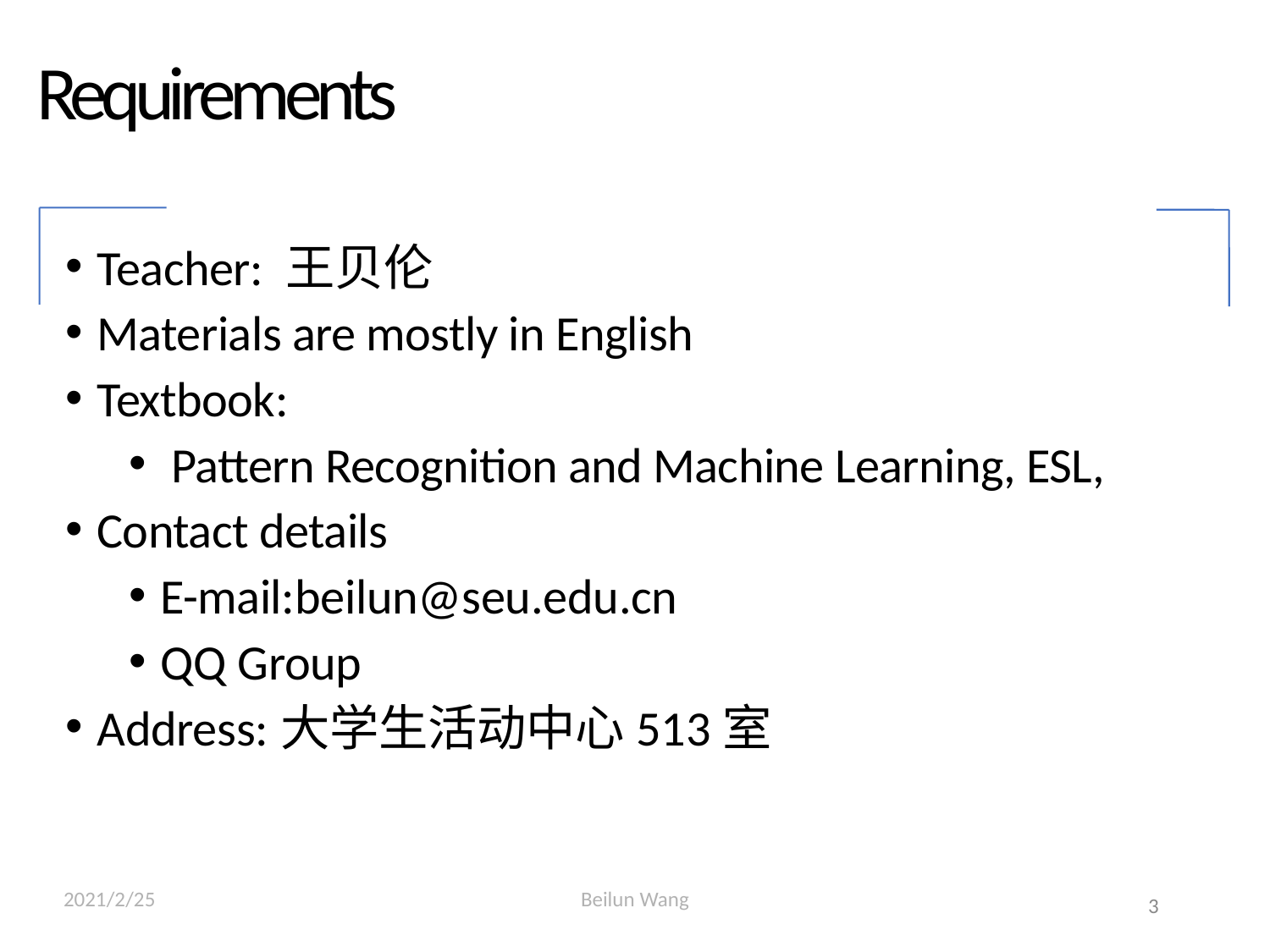

Requirements
Teacher: 王贝伦
Materials are mostly in English
Textbook:
 Pattern Recognition and Machine Learning, ESL,
Contact details
E-mail:beilun@seu.edu.cn
QQ Group
Address:大学生活动中心513室

2021/2/25
Beilun Wang
3